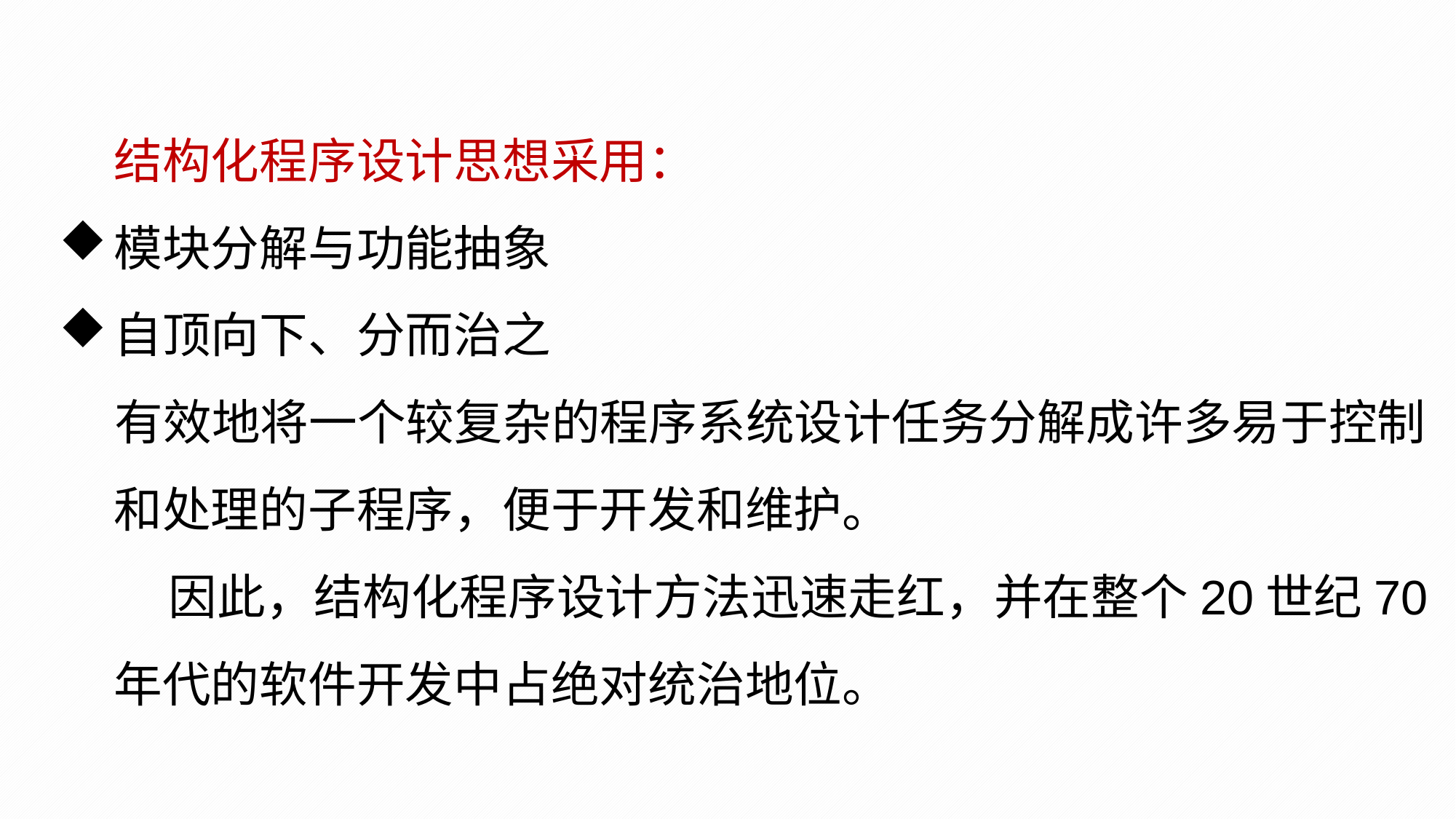

结构化程序设计思想采用：
模块分解与功能抽象
自顶向下、分而治之
    有效地将一个较复杂的程序系统设计任务分解成许多易于控制和处理的子程序，便于开发和维护。
因此，结构化程序设计方法迅速走红，并在整个20世纪70年代的软件开发中占绝对统治地位。